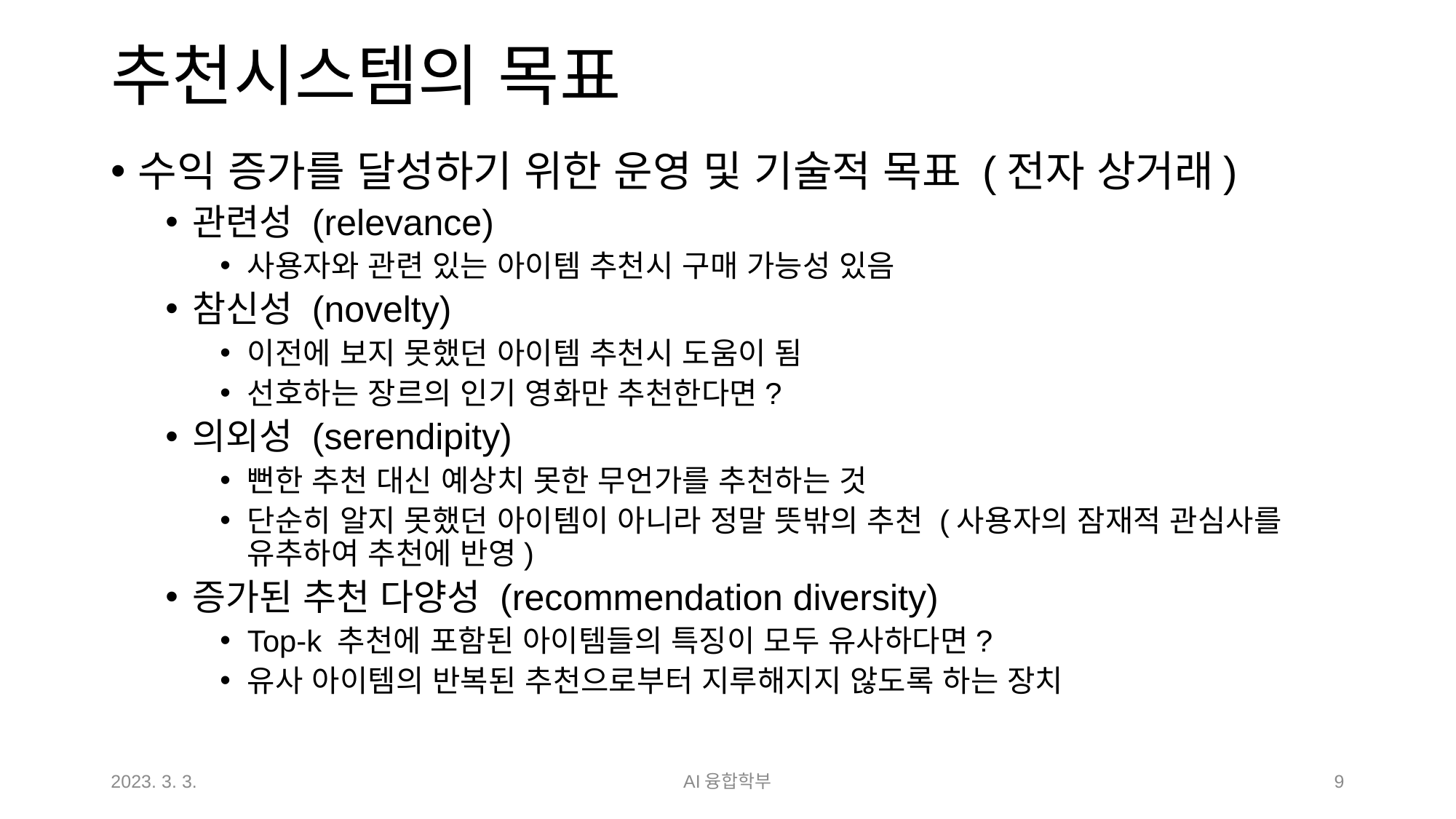

# 추천시스템의 목표
수익 증가를 달성하기 위한 운영 및 기술적 목표 (전자 상거래)
관련성 (relevance)
사용자와 관련 있는 아이템 추천시 구매 가능성 있음
참신성 (novelty)
이전에 보지 못했던 아이템 추천시 도움이 됨
선호하는 장르의 인기 영화만 추천한다면?
의외성 (serendipity)
뻔한 추천 대신 예상치 못한 무언가를 추천하는 것
단순히 알지 못했던 아이템이 아니라 정말 뜻밖의 추천 (사용자의 잠재적 관심사를 유추하여 추천에 반영)
증가된 추천 다양성 (recommendation diversity)
Top-k 추천에 포함된 아이템들의 특징이 모두 유사하다면?
유사 아이템의 반복된 추천으로부터 지루해지지 않도록 하는 장치
2023. 3. 3.
AI융합학부
9